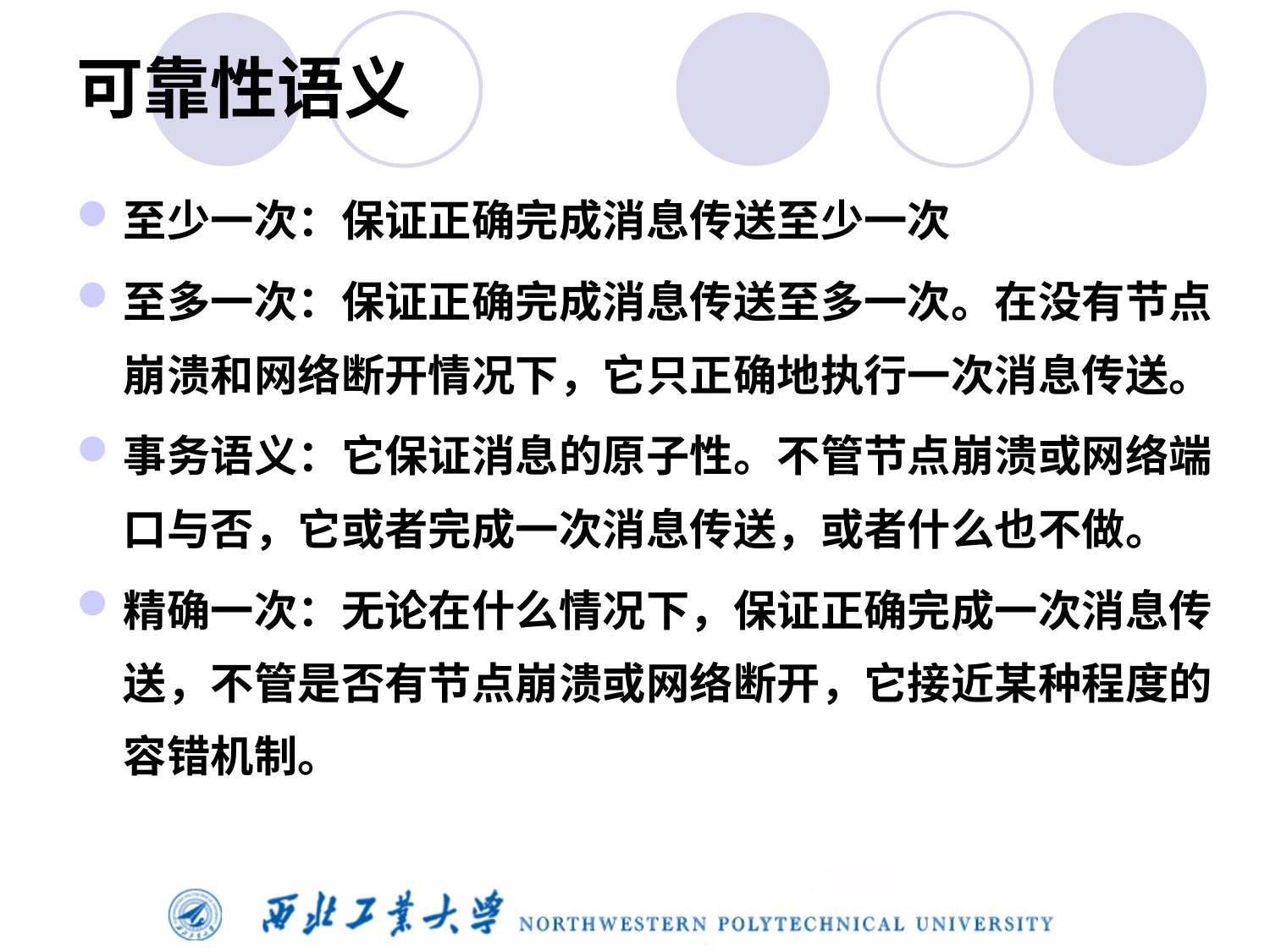

# 可靠性语义
至少一次：保证正确完成消息传送至少一次
至多一次：保证正确完成消息传送至多一次。在没有节点崩溃和网络断开情况下，它只正确地执行一次消息传送。
事务语义：它保证消息的原子性。不管节点崩溃或网络端口与否，它或者完成一次消息传送，或者什么也不做。
精确一次：无论在什么情况下，保证正确完成一次消息传送，不管是否有节点崩溃或网络断开，它接近某种程度的容错机制。